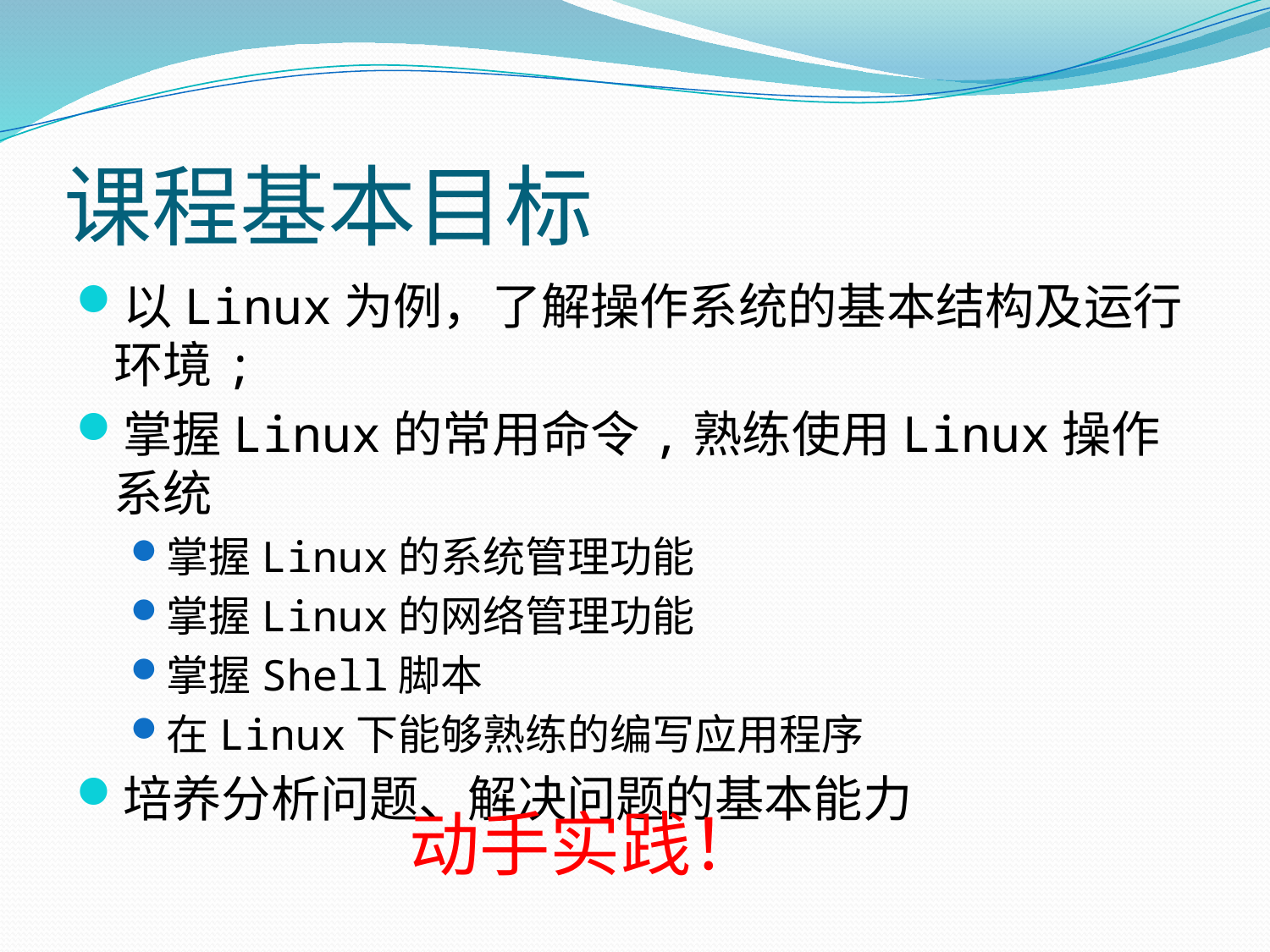

# 课程基本目标
以Linux为例，了解操作系统的基本结构及运行环境;
掌握Linux的常用命令,熟练使用Linux操作系统
掌握Linux的系统管理功能
掌握Linux的网络管理功能
掌握Shell脚本
在Linux下能够熟练的编写应用程序
培养分析问题、解决问题的基本能力
动手实践！